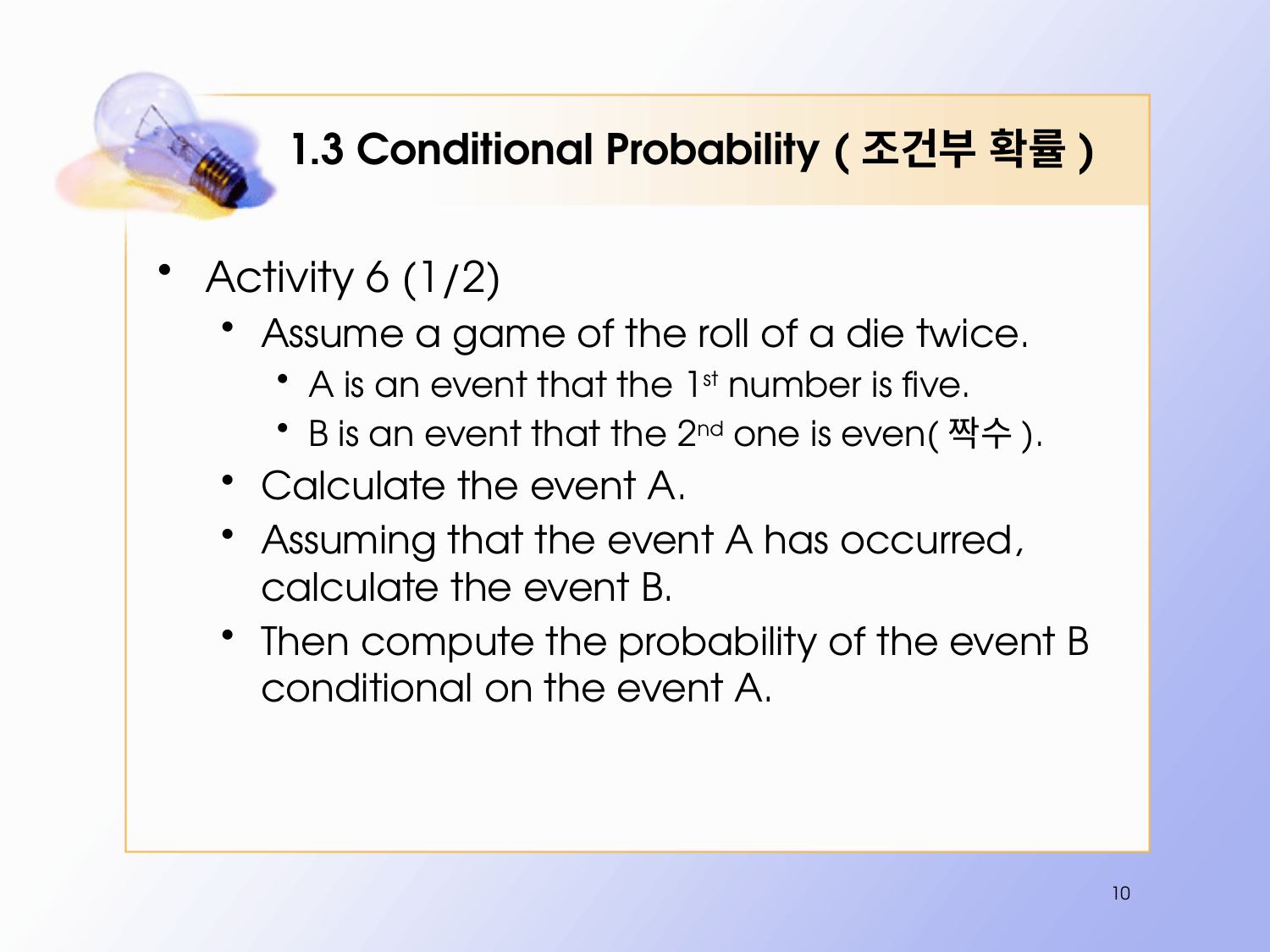

# 1.3 Conditional Probability (조건부 확률)
Activity 6 (1/2)
Assume a game of the roll of a die twice.
A is an event that the 1st number is five.
B is an event that the 2nd one is even(짝수).
Calculate the event A.
Assuming that the event A has occurred, calculate the event B.
Then compute the probability of the event B conditional on the event A.
10